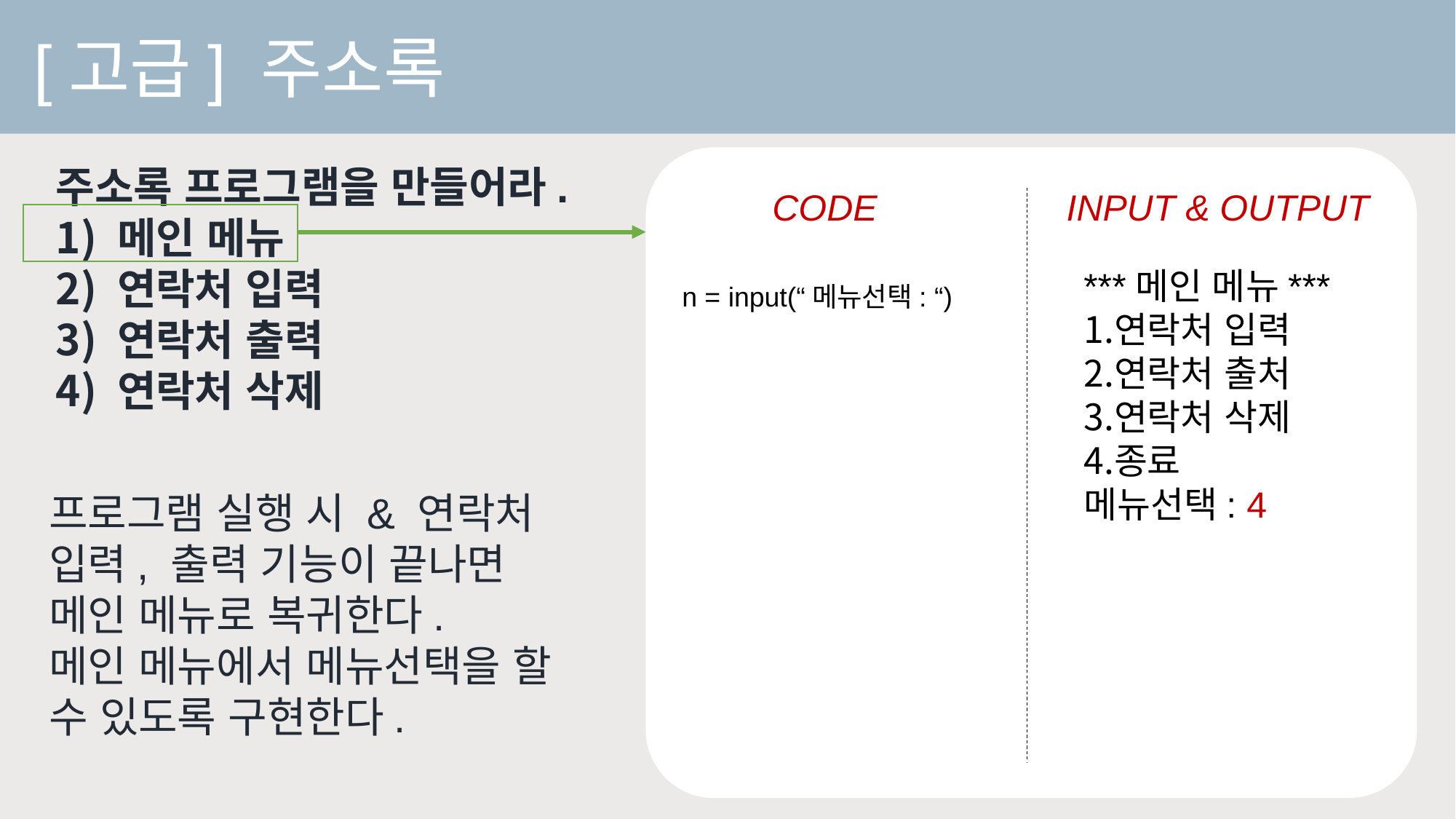

[고급] 주소록

n = input(“메뉴선택: “)
***메인 메뉴***
연락처 입력
연락처 출처
연락처 삭제
종료
메뉴선택: 4
주소록 프로그램을 만들어라.
메인 메뉴
연락처 입력
연락처 출력
연락처 삭제
CODE
INPUT & OUTPUT

프로그램 실행 시 & 연락처 입력, 출력 기능이 끝나면 메인 메뉴로 복귀한다.
메인 메뉴에서 메뉴선택을 할 수 있도록 구현한다.